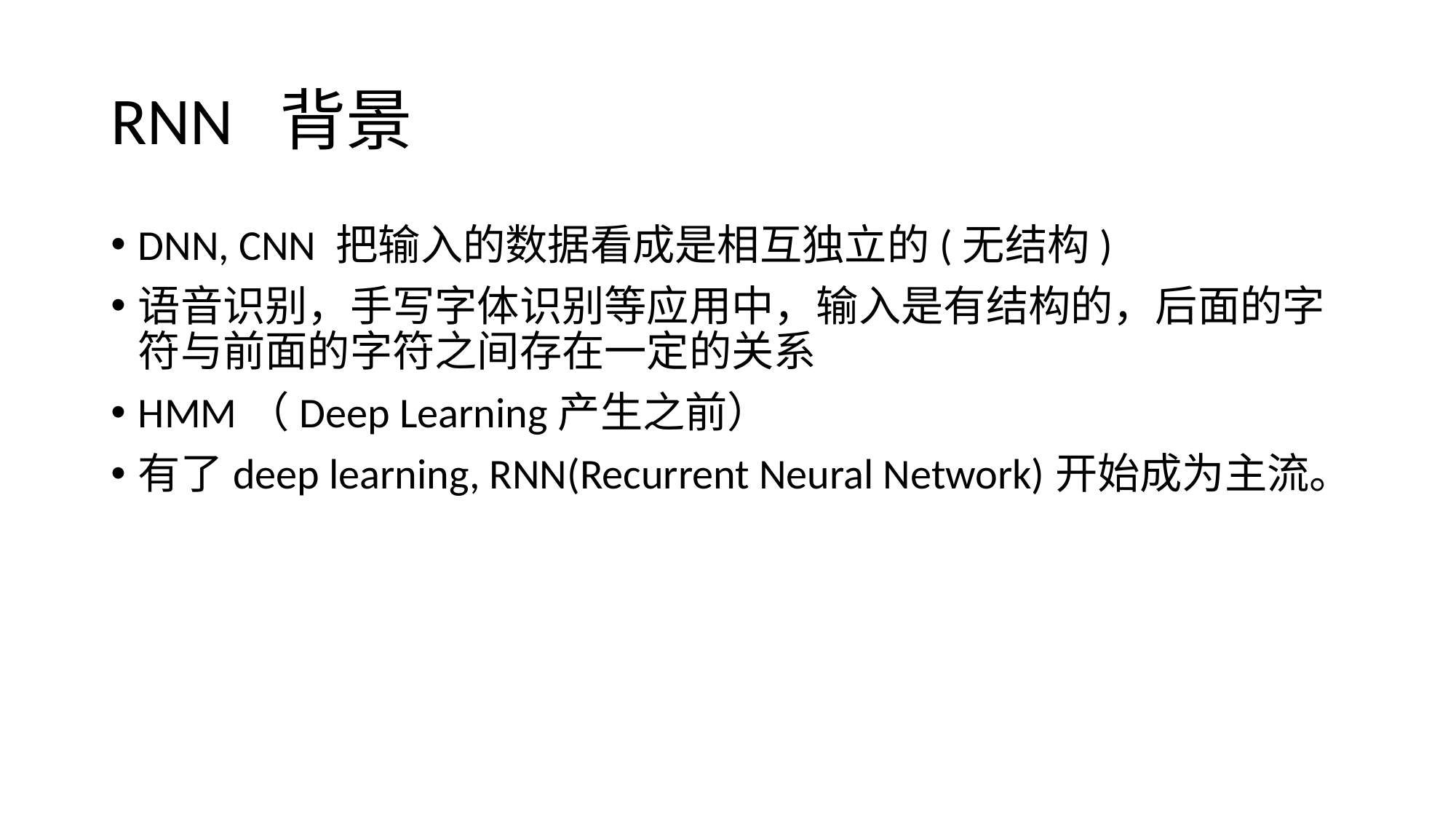

# RNN  背景
DNN, CNN 把输入的数据看成是相互独立的(无结构)
语音识别，手写字体识别等应用中，输入是有结构的，后面的字符与前面的字符之间存在一定的关系
HMM（Deep Learning产生之前）
有了deep learning, RNN(Recurrent Neural Network)开始成为主流。